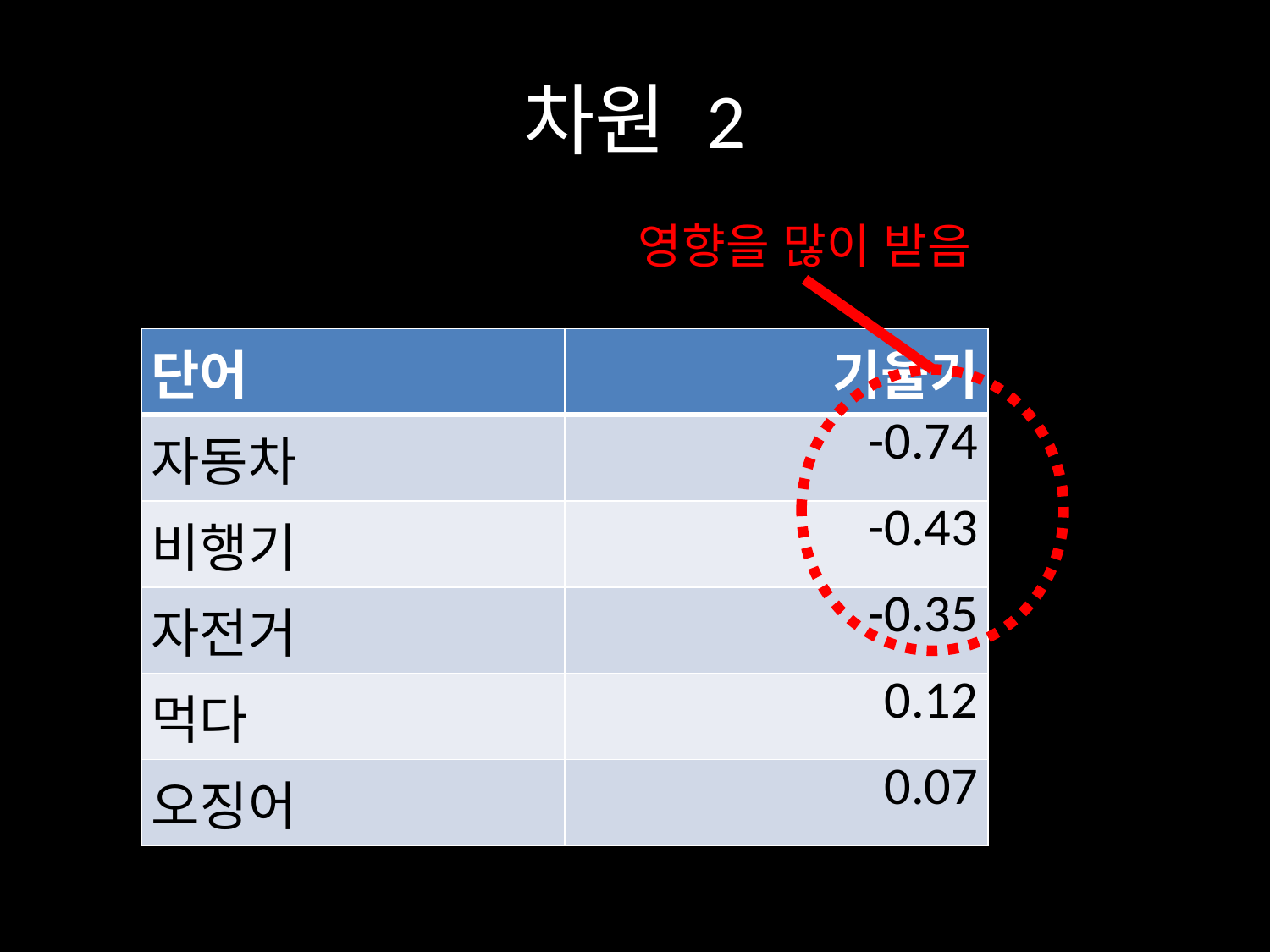

# 차원 2
영향을 많이 받음
| 단어 | 기울기 |
| --- | --- |
| 자동차 | -0.74 |
| 비행기 | -0.43 |
| 자전거 | -0.35 |
| 먹다 | 0.12 |
| 오징어 | 0.07 |